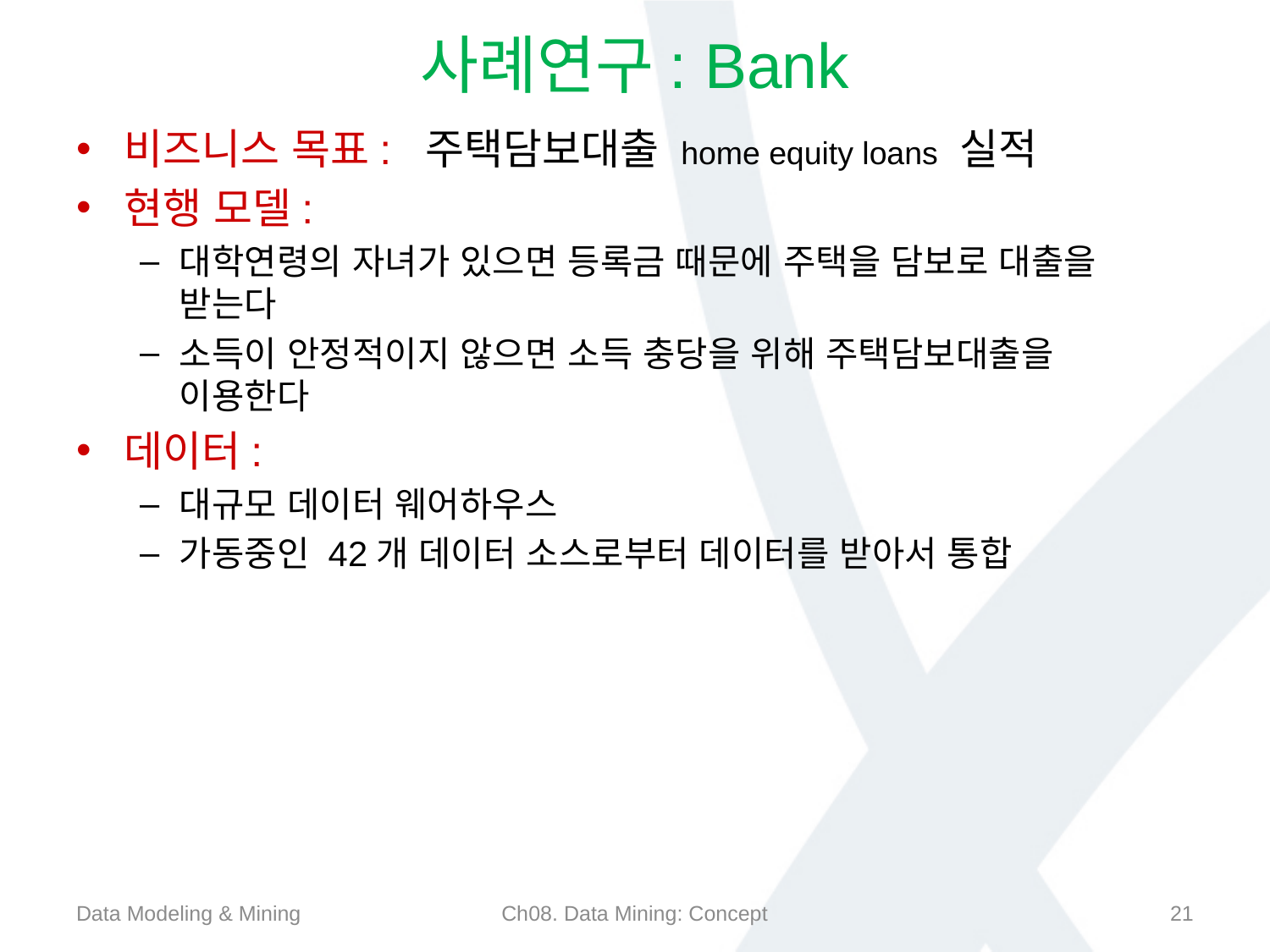

# 사례연구: Bank
비즈니스 목표:  주택담보대출 home equity loans 실적
현행 모델:
대학연령의 자녀가 있으면 등록금 때문에 주택을 담보로 대출을 받는다
소득이 안정적이지 않으면 소득 충당을 위해 주택담보대출을 이용한다
데이터:
대규모 데이터 웨어하우스
가동중인 42개 데이터 소스로부터 데이터를 받아서 통합
Data Modeling & Mining
Ch08. Data Mining: Concept
21